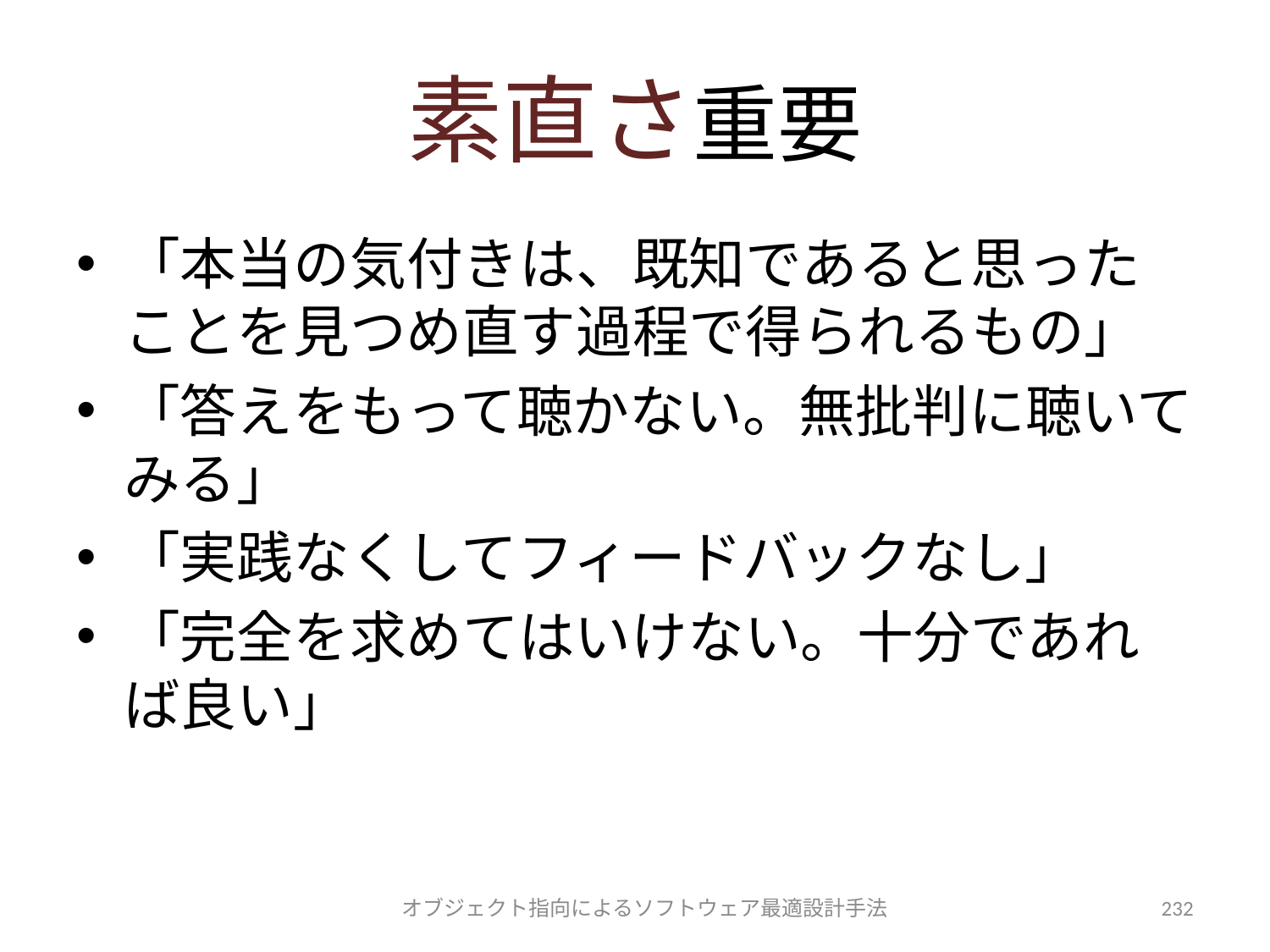

# 素直さ重要
「本当の気付きは、既知であると思ったことを見つめ直す過程で得られるもの」
「答えをもって聴かない。無批判に聴いてみる」
「実践なくしてフィードバックなし」
「完全を求めてはいけない。十分であれば良い」
オブジェクト指向によるソフトウェア最適設計手法
232